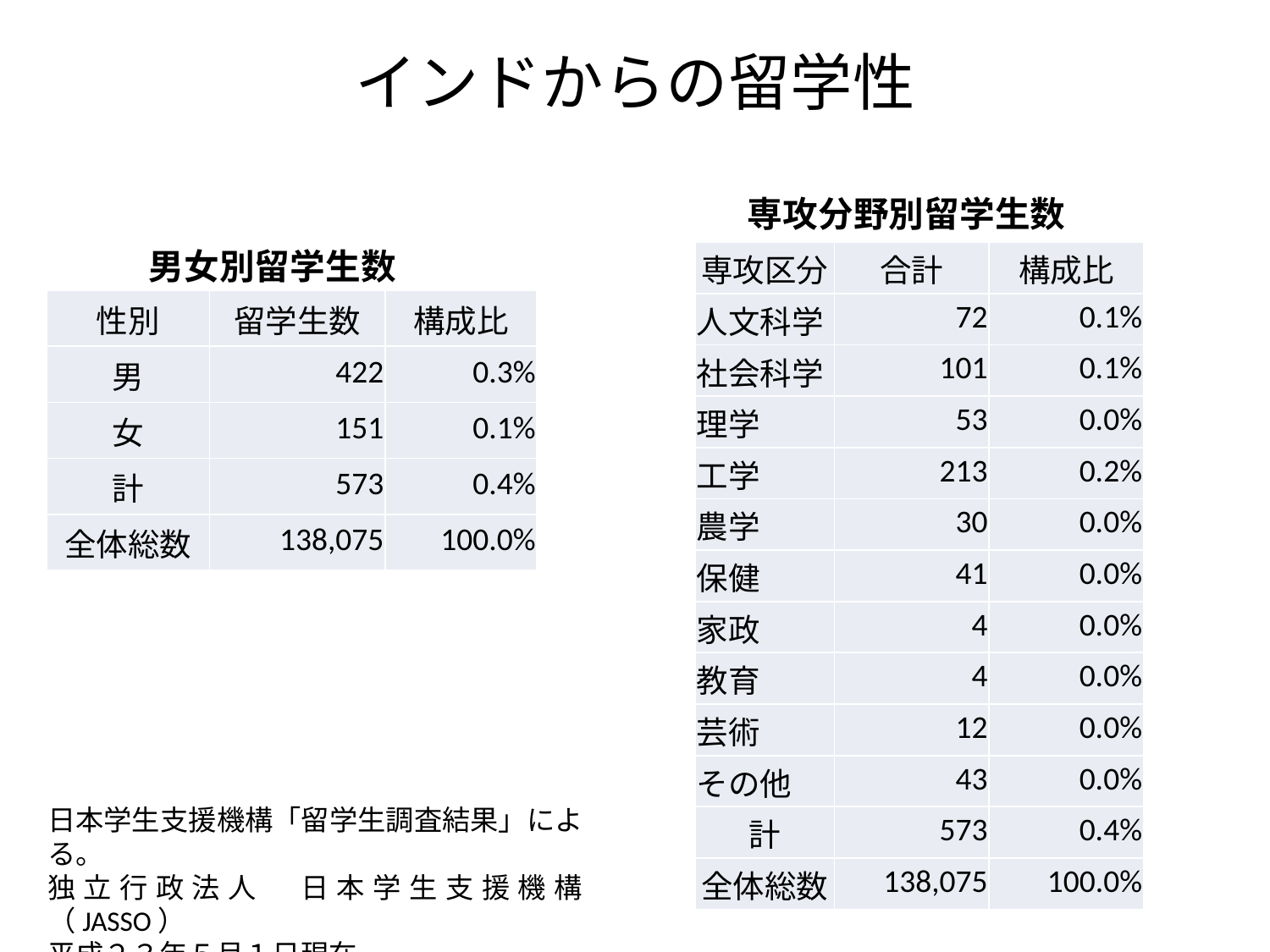

# インドからの留学性
専攻分野別留学生数
男女別留学生数
| 専攻区分 | 合計 | 構成比 |
| --- | --- | --- |
| 人文科学 | 72 | 0.1% |
| 社会科学 | 101 | 0.1% |
| 理学 | 53 | 0.0% |
| 工学 | 213 | 0.2% |
| 農学 | 30 | 0.0% |
| 保健 | 41 | 0.0% |
| 家政 | 4 | 0.0% |
| 教育 | 4 | 0.0% |
| 芸術 | 12 | 0.0% |
| その他 | 43 | 0.0% |
| 計 | 573 | 0.4% |
| 全体総数 | 138,075 | 100.0% |
| 性別 | 留学生数 | 構成比 |
| --- | --- | --- |
| 男 | 422 | 0.3% |
| 女 | 151 | 0.1% |
| 計 | 573 | 0.4% |
| 全体総数 | 138,075 | 100.0% |
日本学生支援機構「留学生調査結果」による。
独立行政法人　日本学生支援機構（JASSO）
平成２３年５月１日現在